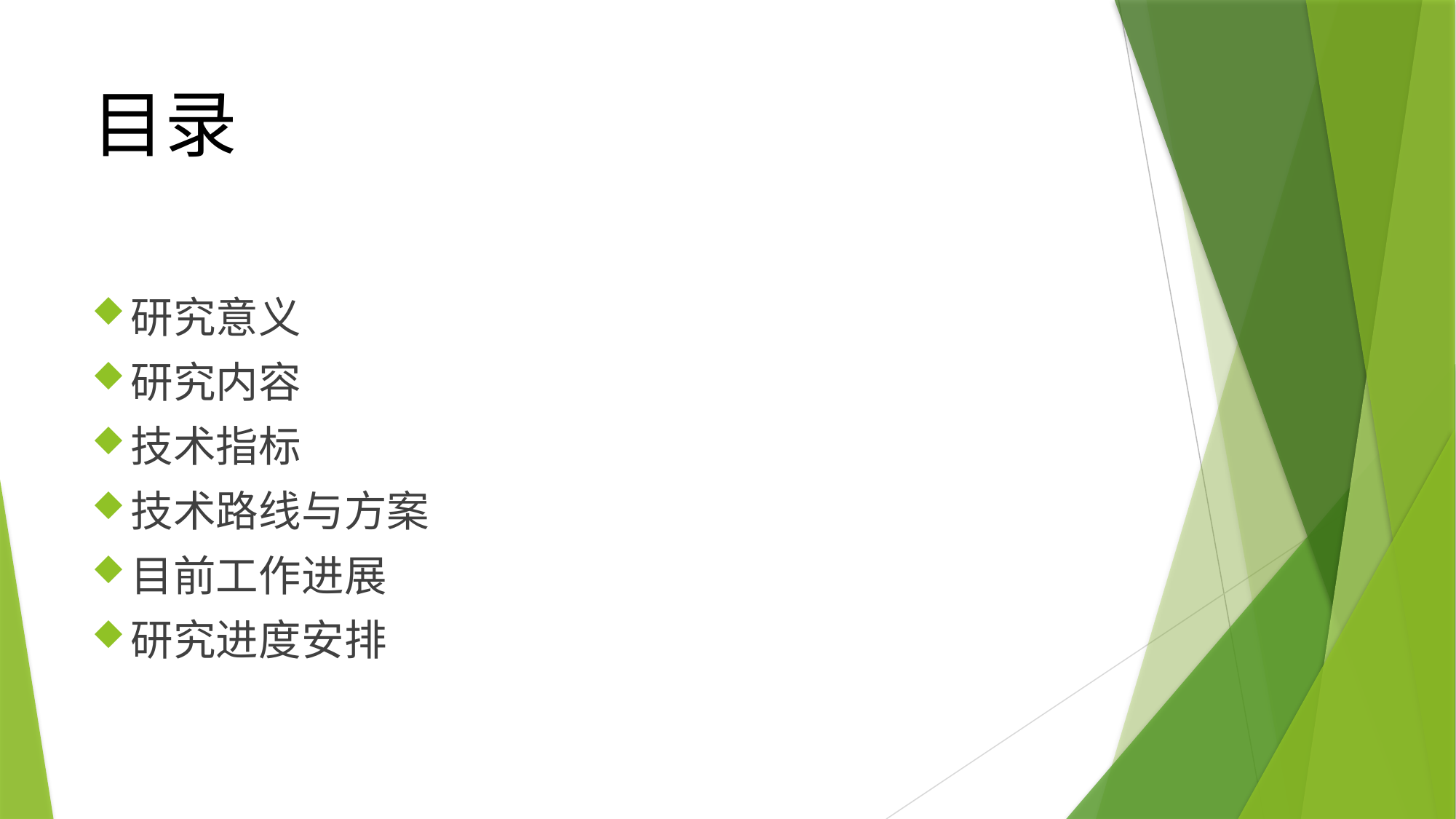

# 目录

研究意义
研究内容
技术指标
技术路线与方案
目前工作进展
研究进度安排